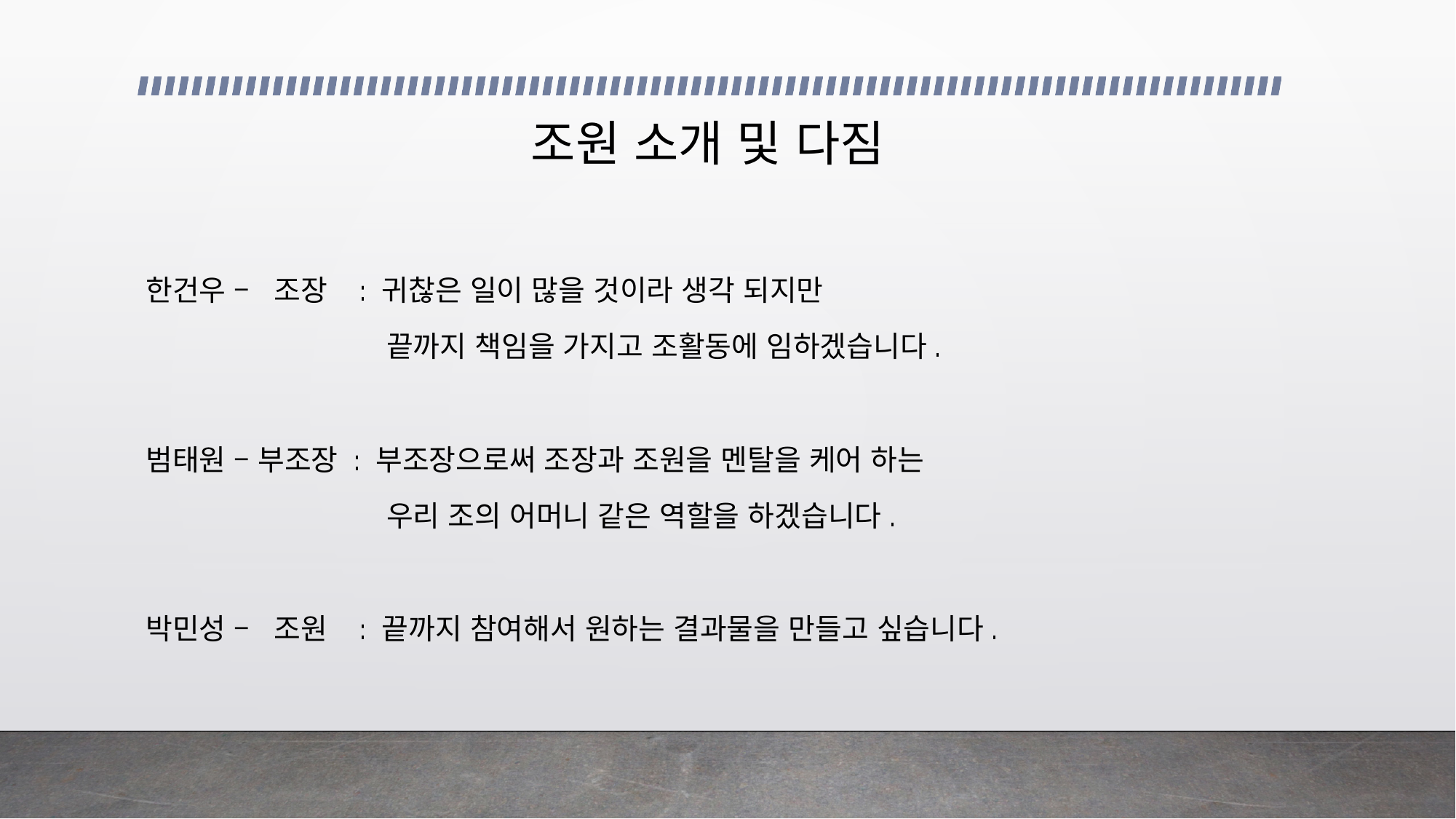

# 조원 소개 및 다짐
한건우 –   조장   : 귀찮은 일이 많을 것이라 생각 되지만
	           	   끝까지 책임을 가지고 조활동에 임하겠습니다.

범태원 – 부조장 : 부조장으로써 조장과 조원을 멘탈을 케어 하는
	        	   우리 조의 어머니 같은 역할을 하겠습니다.

박민성 –   조원   : 끝까지 참여해서 원하는 결과물을 만들고 싶습니다.